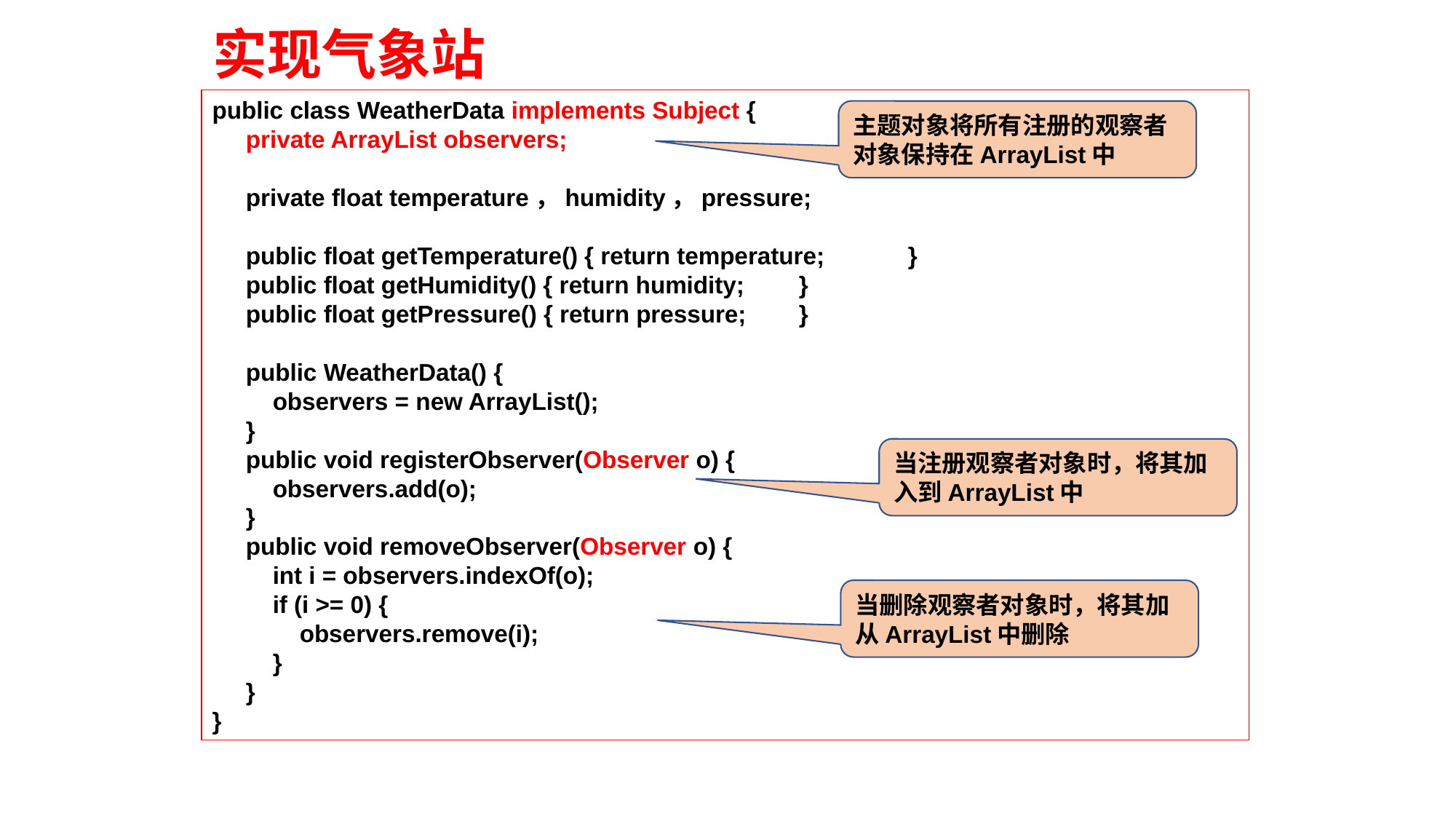

实现气象站
public class WeatherData implements Subject {
     private ArrayList observers;

     private float temperature，humidity，pressure;

     public float getTemperature() { return temperature;	}
     public float getHumidity() { return humidity;	}
     public float getPressure() { return pressure;	}

     public WeatherData() {
         observers = new ArrayList();
     }
     public void registerObserver(Observer o) {
         observers.add(o);
     }
     public void removeObserver(Observer o) {
         int i = observers.indexOf(o);
         if (i >= 0) {
             observers.remove(i);
         }
     }
}
主题对象将所有注册的观察者对象保持在ArrayList中
当注册观察者对象时，将其加入到ArrayList中
当删除观察者对象时，将其加从ArrayList中删除
218